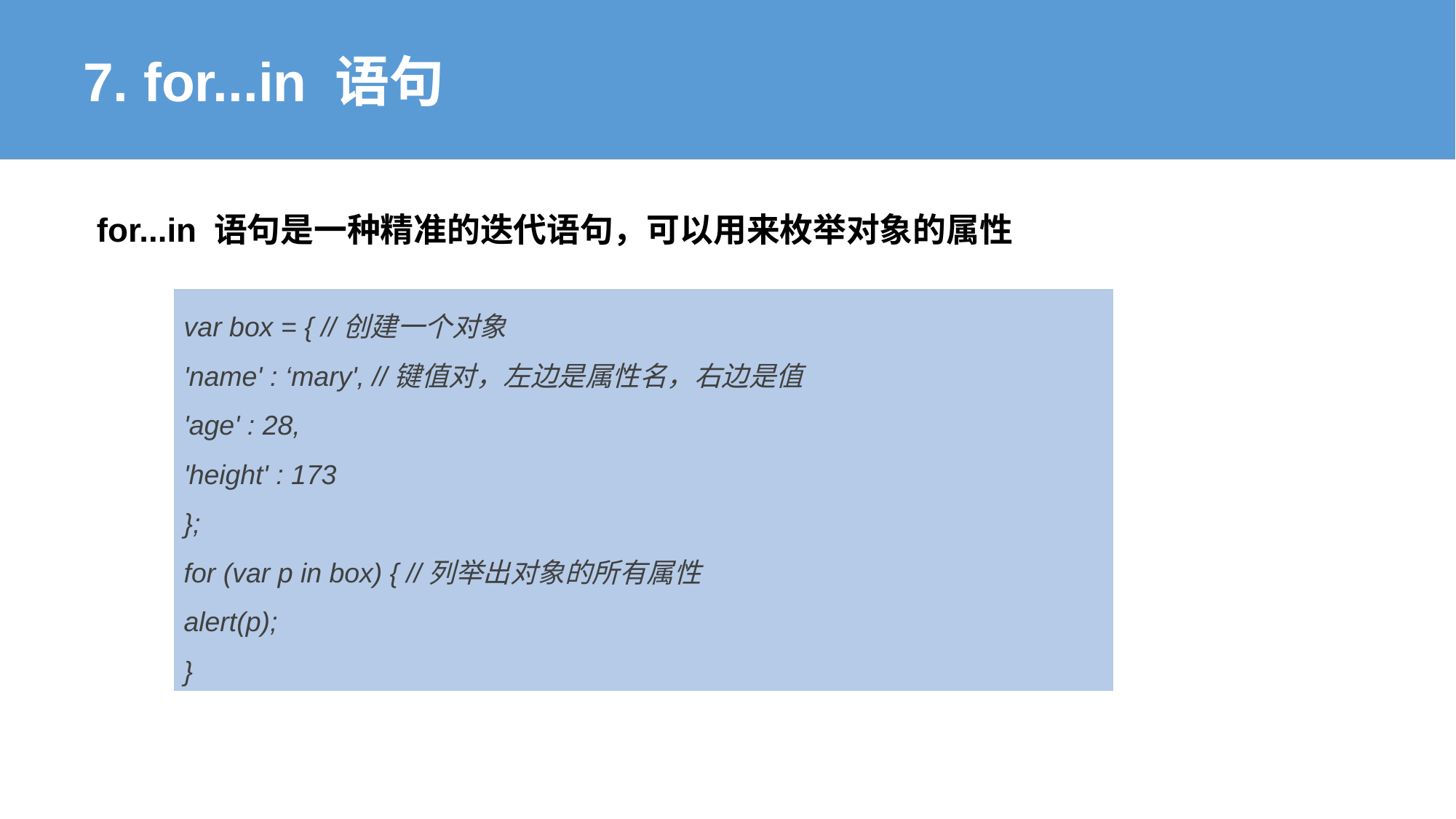

7. for...in 语句

for...in 语句是一种精准的迭代语句，可以用来枚举对象的属性

var box = { //创建一个对象
'name' : ‘mary', //键值对，左边是属性名，右边是值
'age' : 28,
'height' : 173
};
for (var p in box) { //列举出对象的所有属性
alert(p);
}